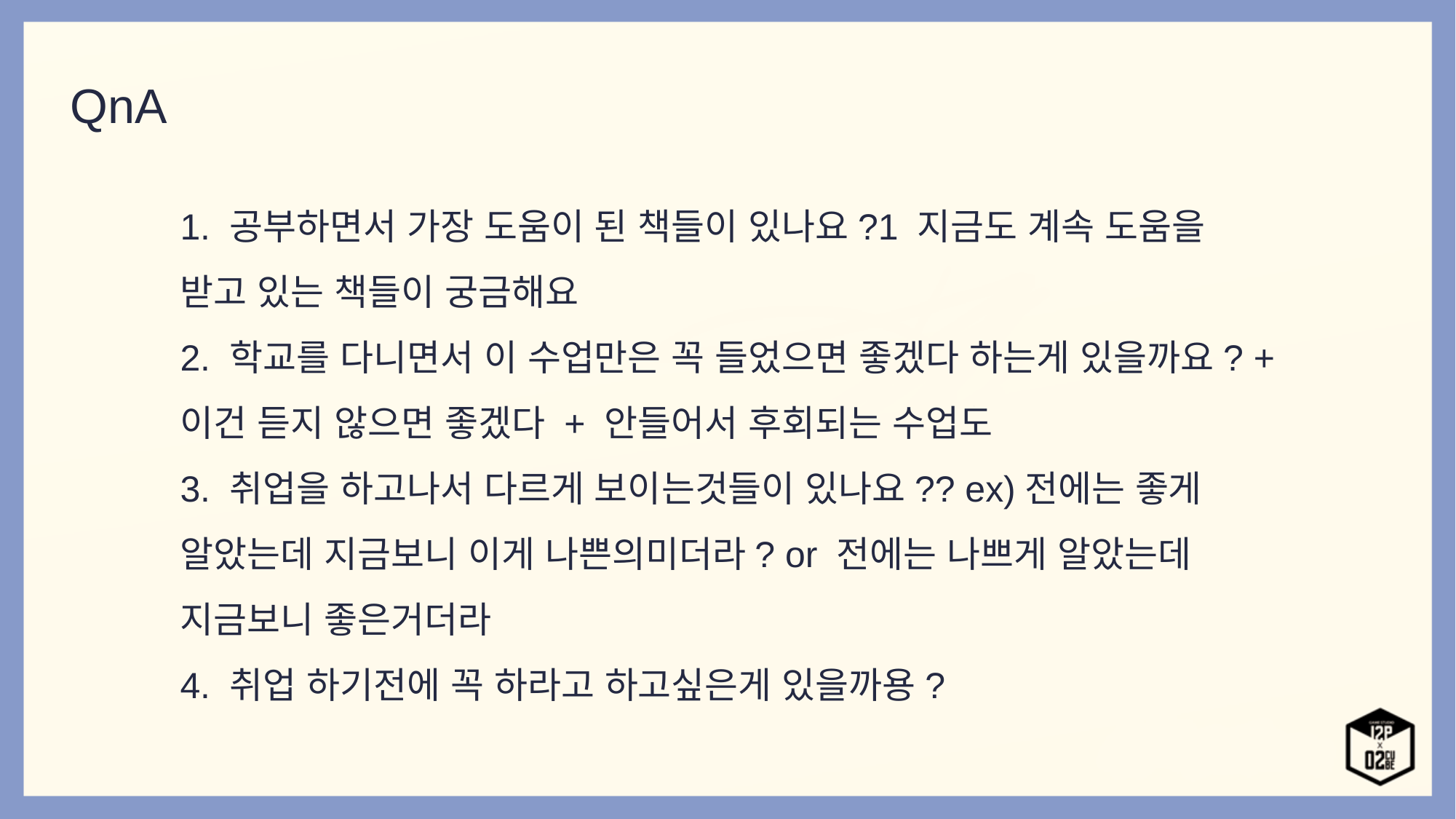

QnA
1. 공부하면서 가장 도움이 된 책들이 있나요?1 지금도 계속 도움을 받고 있는 책들이 궁금해요
2. 학교를 다니면서 이 수업만은 꼭 들었으면 좋겠다 하는게 있을까요? + 이건 듣지 않으면 좋겠다 + 안들어서 후회되는 수업도
3. 취업을 하고나서 다르게 보이는것들이 있나요?? ex)전에는 좋게 알았는데 지금보니 이게 나쁜의미더라? or 전에는 나쁘게 알았는데 지금보니 좋은거더라
4. 취업 하기전에 꼭 하라고 하고싶은게 있을까용?